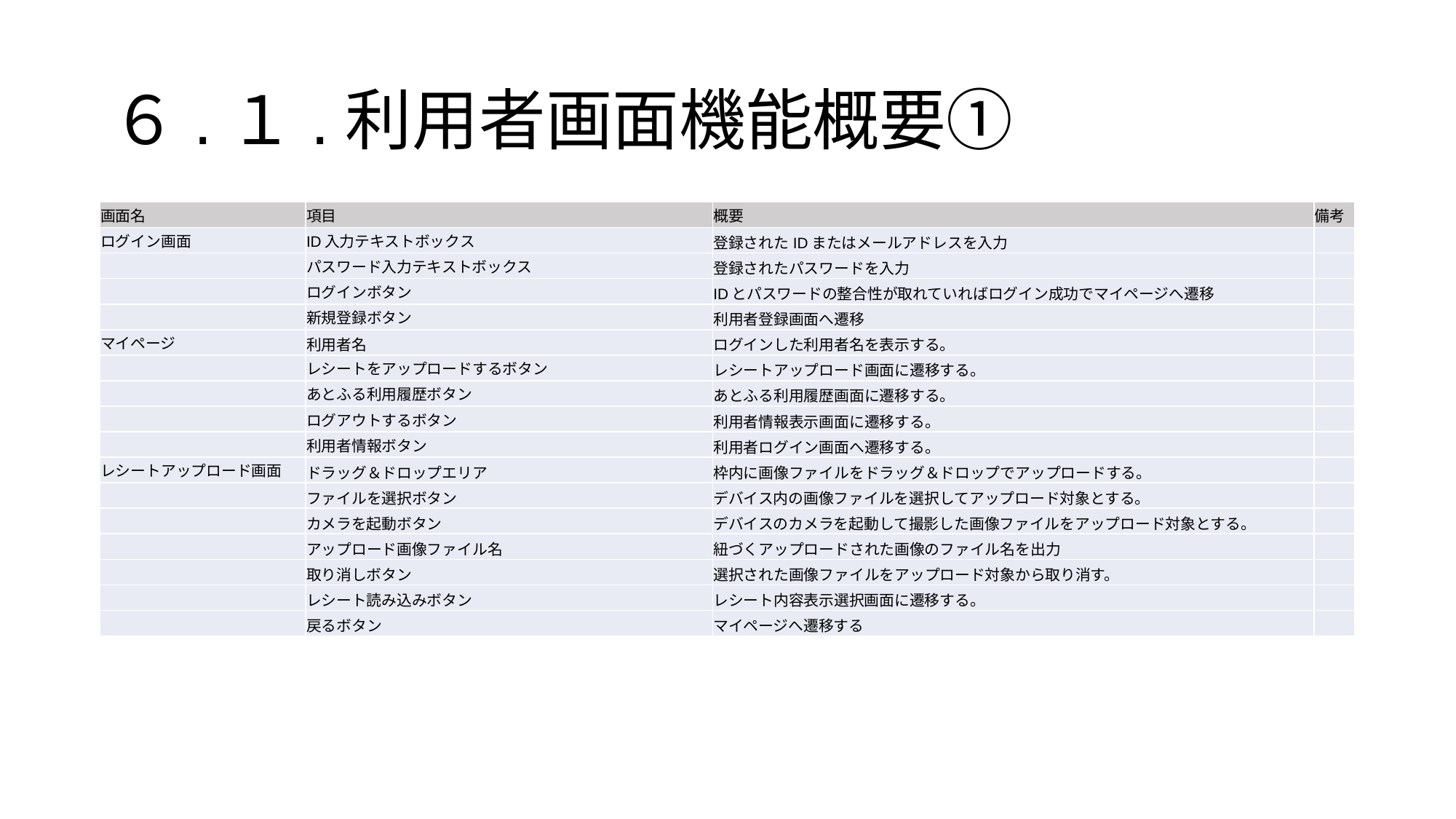

# ６.１.利用者画面機能概要①
| 画面名 | 項目 | 概要 | 備考 |
| --- | --- | --- | --- |
| ログイン画面 | ID入力テキストボックス | 登録されたIDまたはメールアドレスを入力 |  |
|  | パスワード入力テキストボックス | 登録されたパスワードを入力 |  |
|  | ログインボタン | IDとパスワードの整合性が取れていればログイン成功でマイページへ遷移 |  |
|  | 新規登録ボタン | 利用者登録画面へ遷移 |  |
| マイページ | 利用者名 | ログインした利用者名を表示する。 |  |
|  | レシートをアップロードするボタン | レシートアップロード画面に遷移する。 |  |
|  | あとふる利用履歴ボタン | あとふる利用履歴画面に遷移する。 |  |
|  | ログアウトするボタン | 利用者情報表示画面に遷移する。 |  |
|  | 利用者情報ボタン | 利用者ログイン画面へ遷移する。 |  |
| レシートアップロード画面 | ドラッグ＆ドロップエリア | 枠内に画像ファイルをドラッグ＆ドロップでアップロードする。 |  |
|  | ファイルを選択ボタン | デバイス内の画像ファイルを選択してアップロード対象とする。 |  |
|  | カメラを起動ボタン | デバイスのカメラを起動して撮影した画像ファイルをアップロード対象とする。 |  |
|  | アップロード画像ファイル名 | 紐づくアップロードされた画像のファイル名を出力 |  |
|  | 取り消しボタン | 選択された画像ファイルをアップロード対象から取り消す。 |  |
|  | レシート読み込みボタン | レシート内容表示選択画面に遷移する。 |  |
|  | 戻るボタン | マイページへ遷移する |  |